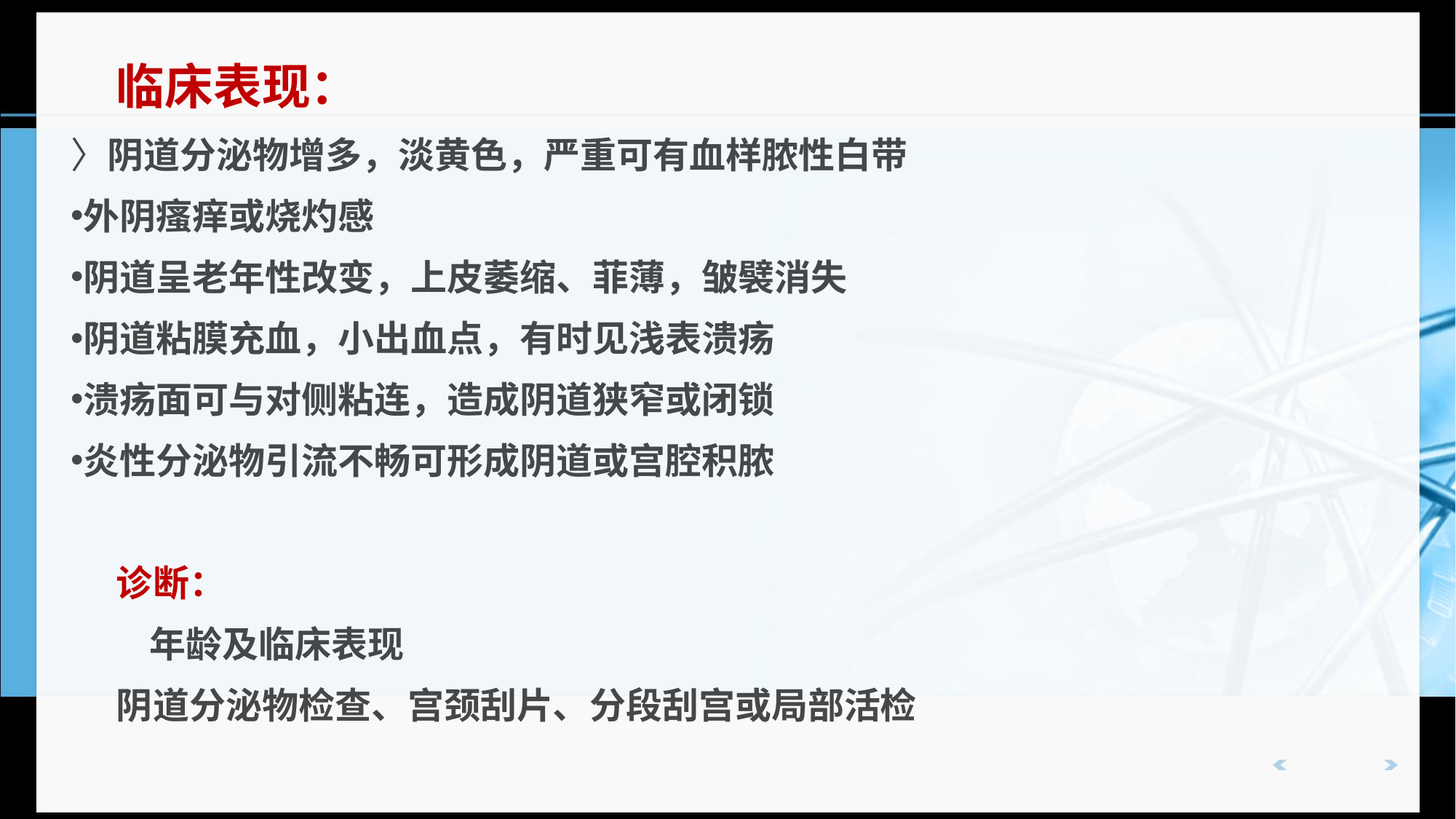

临床表现：
阴道分泌物增多，淡黄色，严重可有血样脓性白带
外阴瘙痒或烧灼感
阴道呈老年性改变，上皮萎缩、菲薄，皱襞消失
阴道粘膜充血，小出血点，有时见浅表溃疡
溃疡面可与对侧粘连，造成阴道狭窄或闭锁
炎性分泌物引流不畅可形成阴道或宫腔积脓

诊断：
   年龄及临床表现
阴道分泌物检查、宫颈刮片、分段刮宫或局部活检